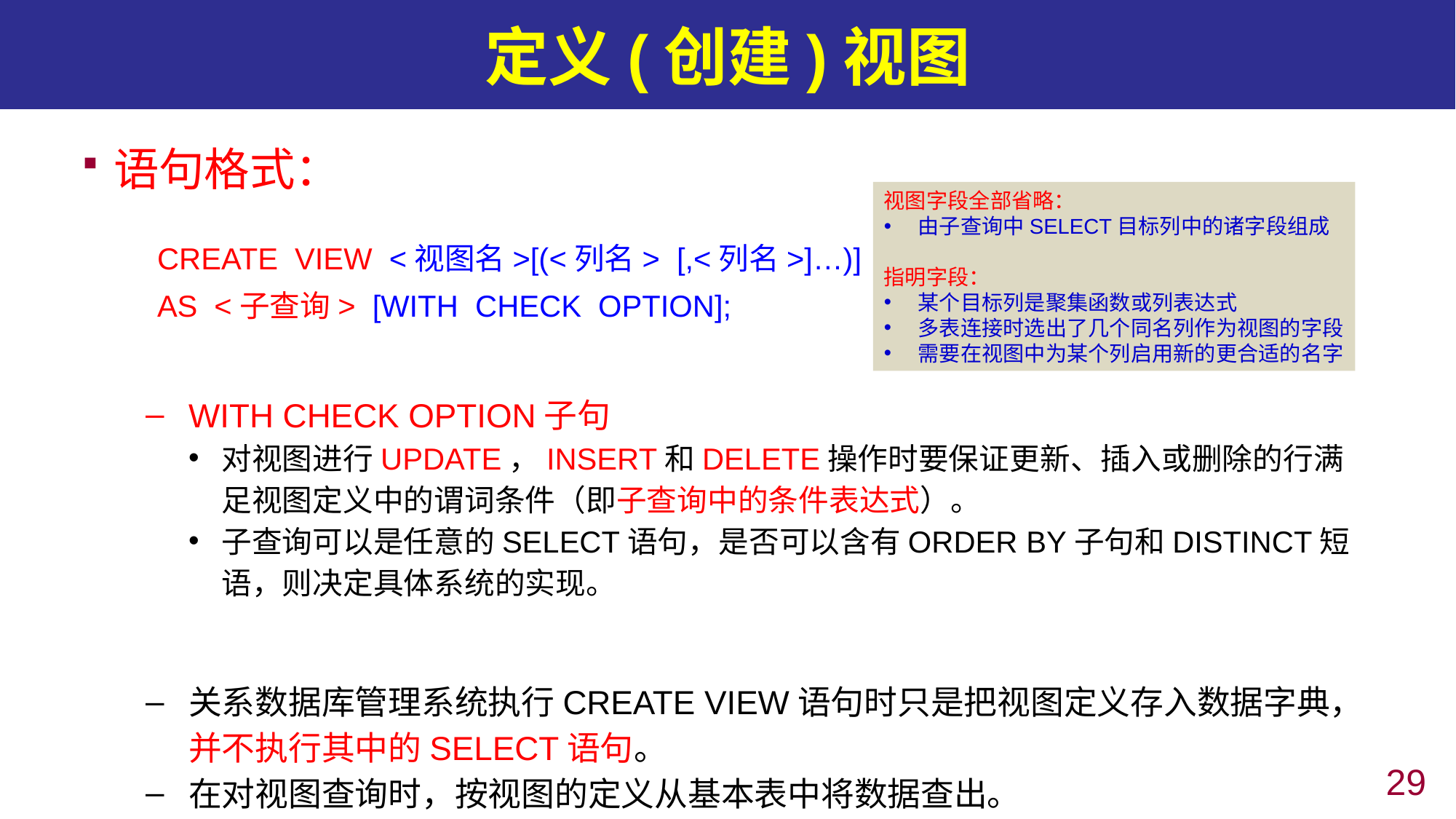

# 定义(创建)视图
语句格式：

         CREATE  VIEW  <视图名>[(<列名>  [,<列名>]…)]
         AS  <子查询>  [WITH  CHECK  OPTION];

WITH CHECK OPTION子句
对视图进行UPDATE，INSERT和DELETE操作时要保证更新、插入或删除的行满足视图定义中的谓词条件（即子查询中的条件表达式）。
子查询可以是任意的SELECT语句，是否可以含有ORDER BY子句和DISTINCT短语，则决定具体系统的实现。

关系数据库管理系统执行CREATE VIEW语句时只是把视图定义存入数据字典，并不执行其中的SELECT语句。
在对视图查询时，按视图的定义从基本表中将数据查出。
视图字段全部省略：
由子查询中SELECT目标列中的诸字段组成

指明字段：
某个目标列是聚集函数或列表达式
多表连接时选出了几个同名列作为视图的字段
需要在视图中为某个列启用新的更合适的名字
29